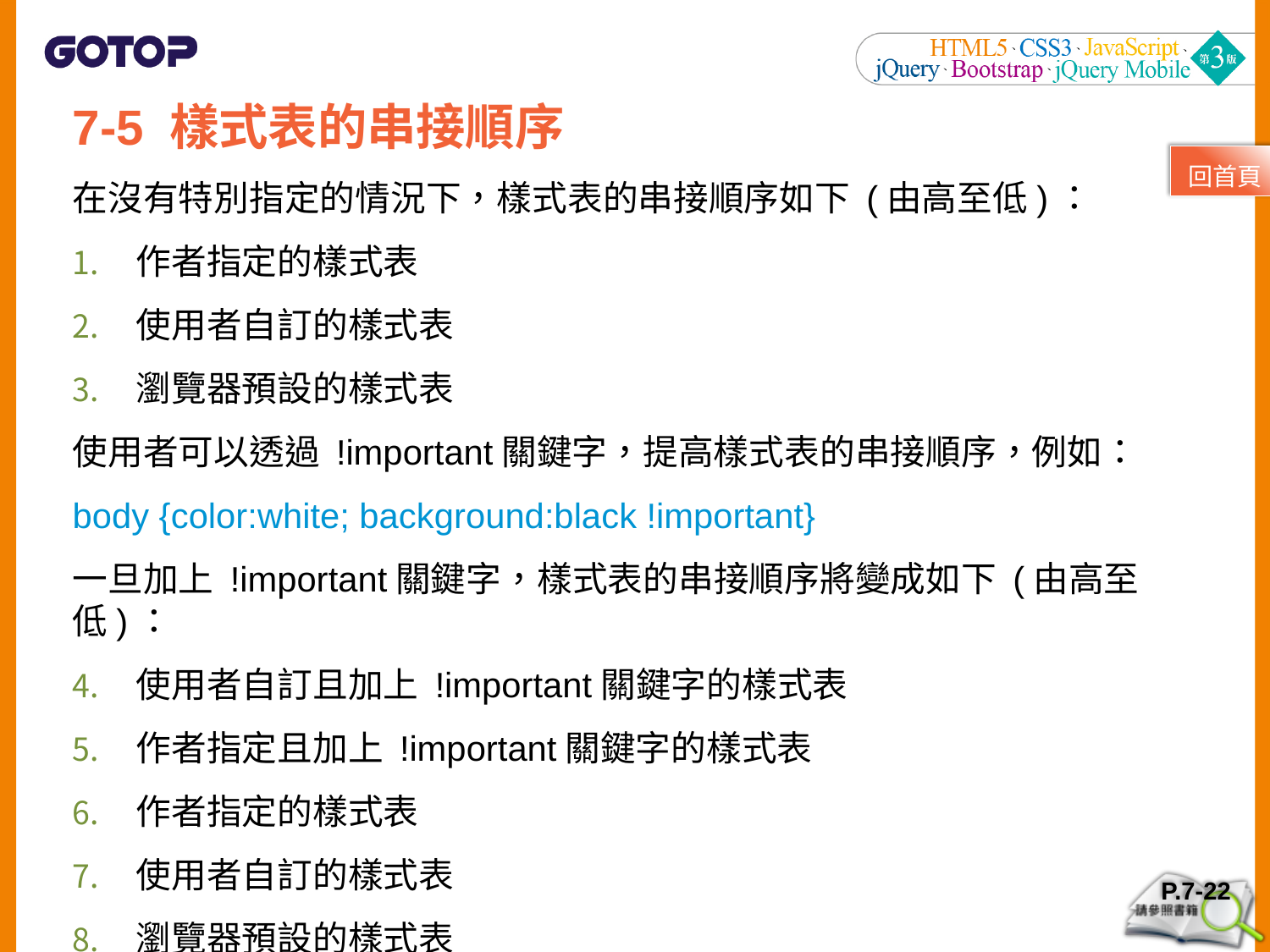

7-5 樣式表的串接順序
在沒有特別指定的情況下，樣式表的串接順序如下 (由高至低)：
作者指定的樣式表
使用者自訂的樣式表
瀏覽器預設的樣式表
使用者可以透過 !important關鍵字，提高樣式表的串接順序，例如：
body {color:white; background:black !important}
一旦加上 !important關鍵字，樣式表的串接順序將變成如下 (由高至低)：
使用者自訂且加上 !important關鍵字的樣式表
作者指定且加上 !important關鍵字的樣式表
作者指定的樣式表
使用者自訂的樣式表
瀏覽器預設的樣式表

回首頁
P.7-22